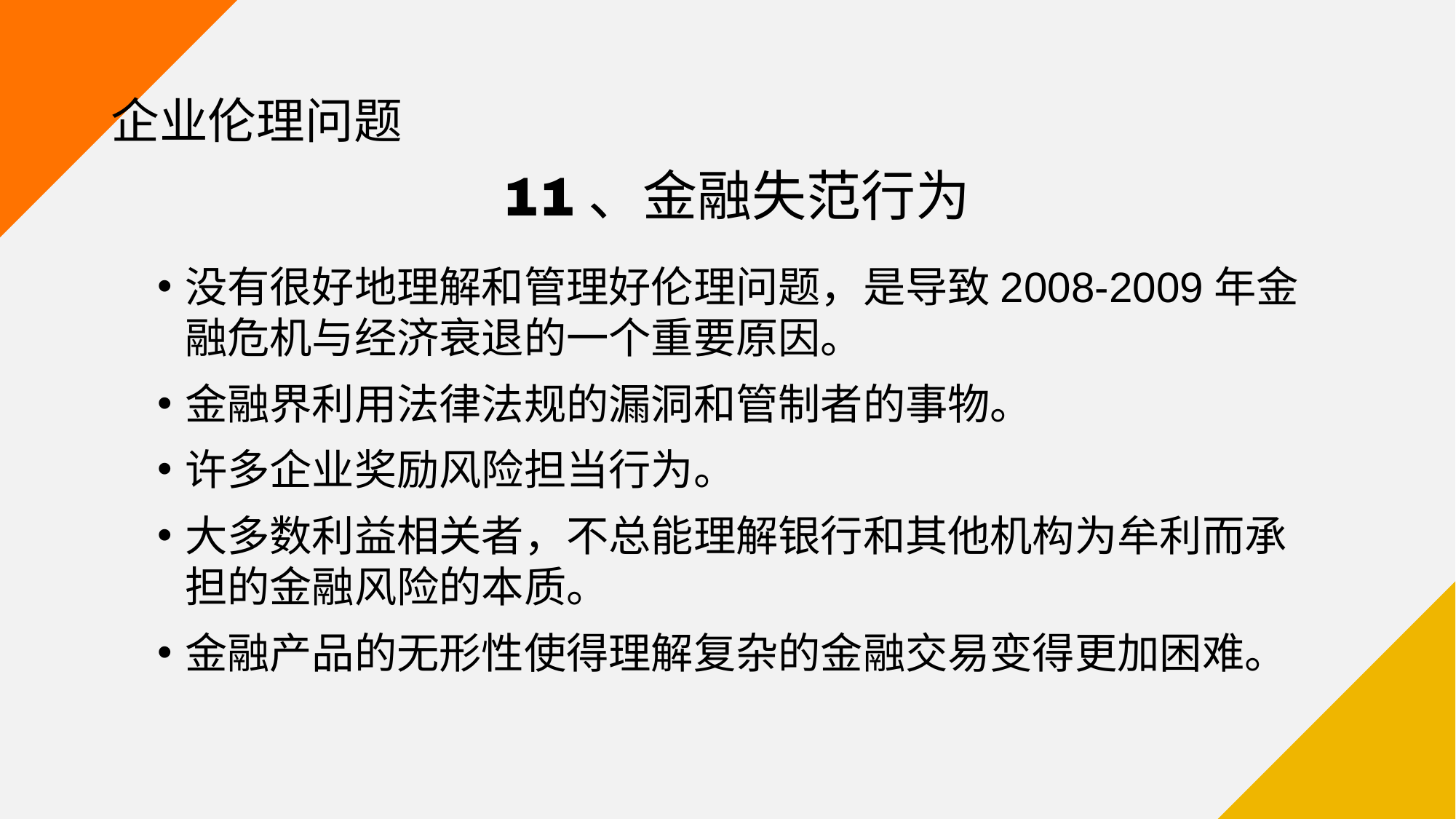

# 企业伦理问题
11、金融失范行为
没有很好地理解和管理好伦理问题，是导致2008-2009年金融危机与经济衰退的一个重要原因。
金融界利用法律法规的漏洞和管制者的事物。
许多企业奖励风险担当行为。
大多数利益相关者，不总能理解银行和其他机构为牟利而承担的金融风险的本质。
金融产品的无形性使得理解复杂的金融交易变得更加困难。